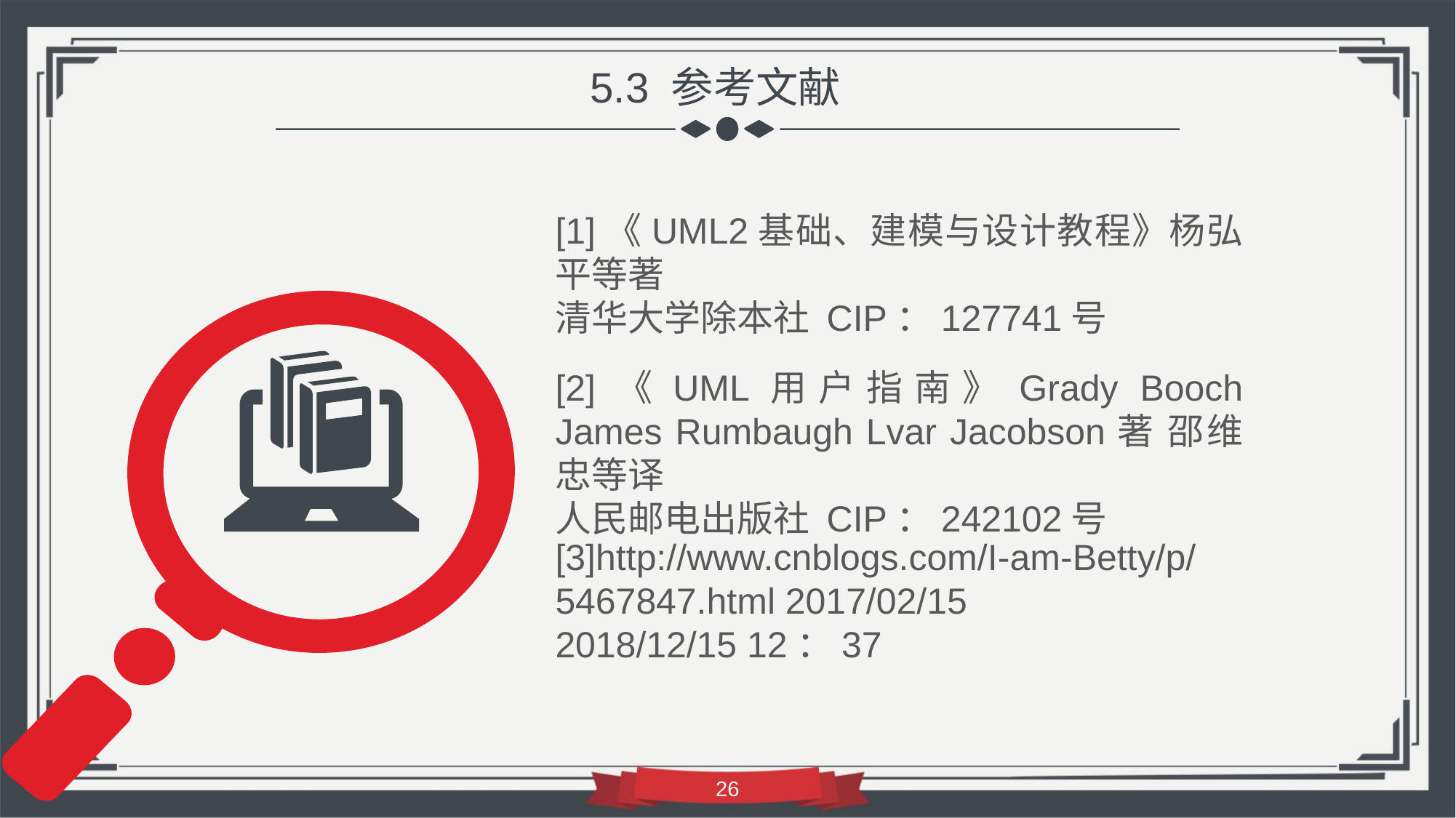

5.3 参考文献

[1]《UML2基础、建模与设计教程》杨弘平等著
清华大学除本社 CIP：127741号

[2]《UML用户指南》Grady Booch James Rumbaugh Lvar Jacobson著 邵维忠等译
人民邮电出版社 CIP：242102号
[3]http://www.cnblogs.com/I-am-Betty/p/5467847.html 2017/02/15
2018/12/15 12：37